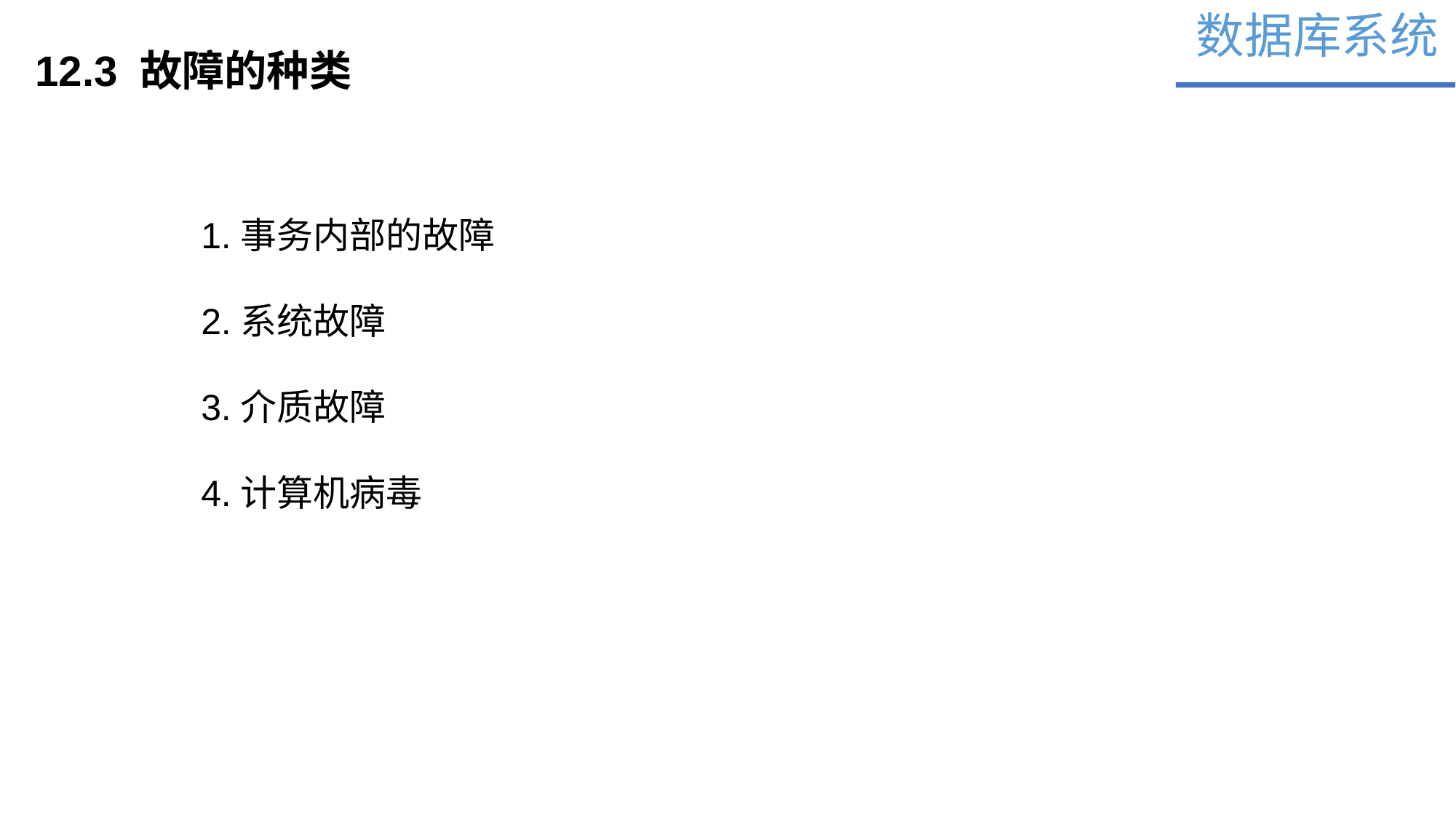

数据库系统
12.3 故障的种类

1.事务内部的故障
2.系统故障
3.介质故障
4.计算机病毒